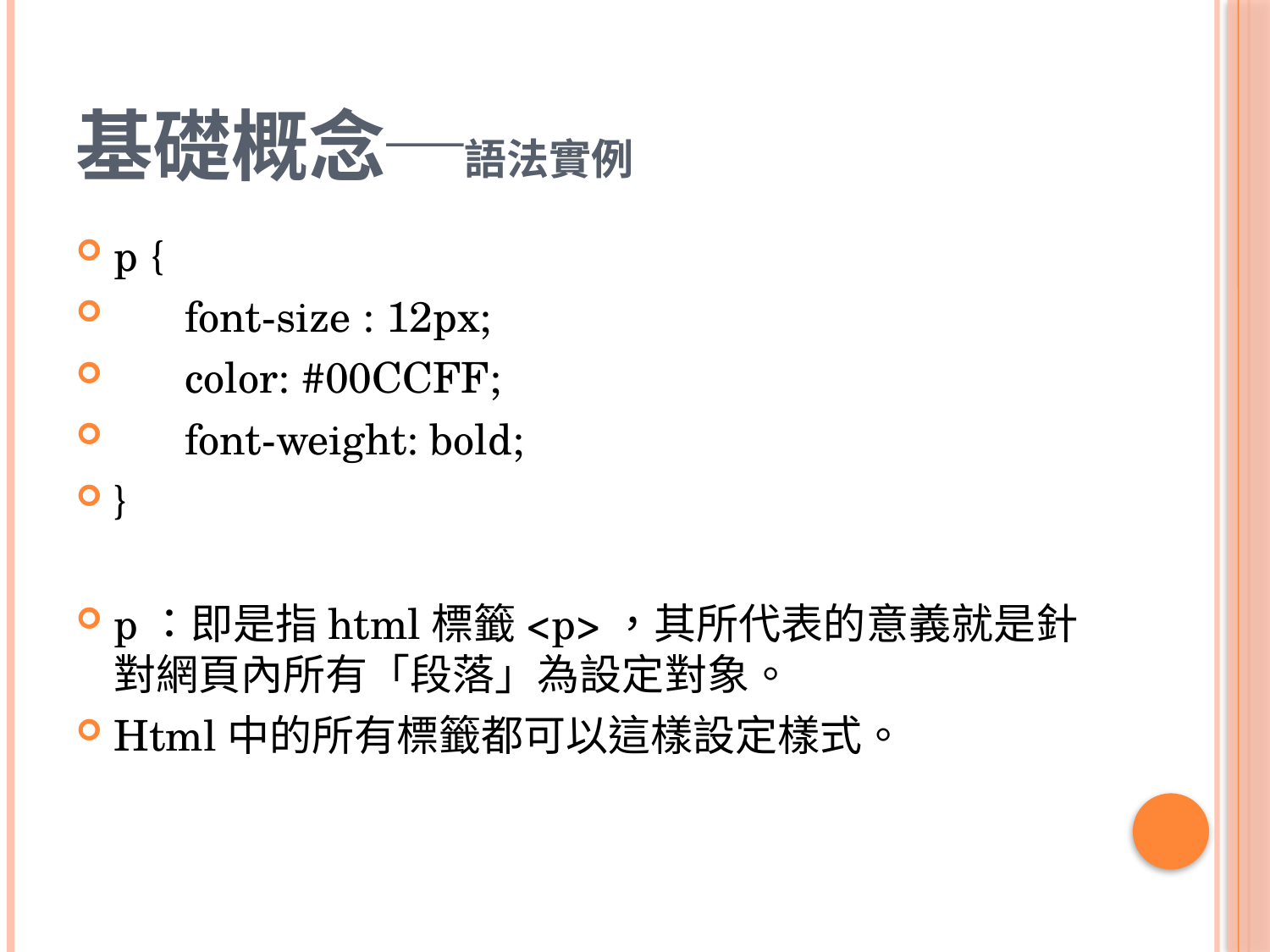

# 基礎概念─語法實例
p {
      font-size : 12px;
      color: #00CCFF;
      font-weight: bold;
}

p：即是指html標籤<p>，其所代表的意義就是針對網頁內所有「段落」為設定對象。
Html中的所有標籤都可以這樣設定樣式。